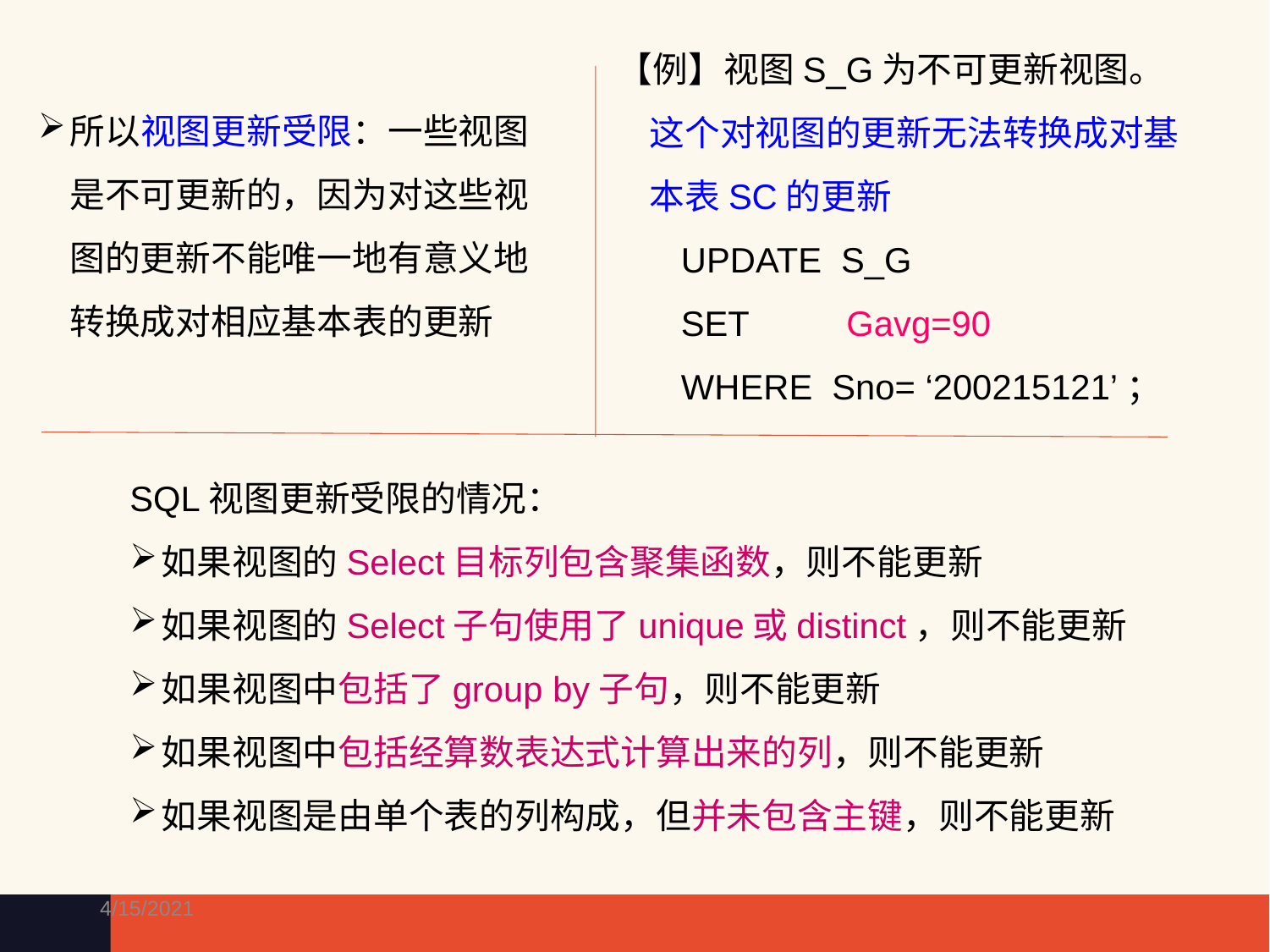

【例】视图S_G为不可更新视图。这个对视图的更新无法转换成对基本表SC的更新
UPDATE  S_G
SET          Gavg=90
WHERE  Sno= ‘200215121’；

所以视图更新受限：一些视图是不可更新的，因为对这些视图的更新不能唯一地有意义地转换成对相应基本表的更新

SQL视图更新受限的情况：
如果视图的Select目标列包含聚集函数，则不能更新
如果视图的Select子句使用了unique或distinct，则不能更新
如果视图中包括了group by子句，则不能更新
如果视图中包括经算数表达式计算出来的列，则不能更新
如果视图是由单个表的列构成，但并未包含主键，则不能更新
4/15/2021